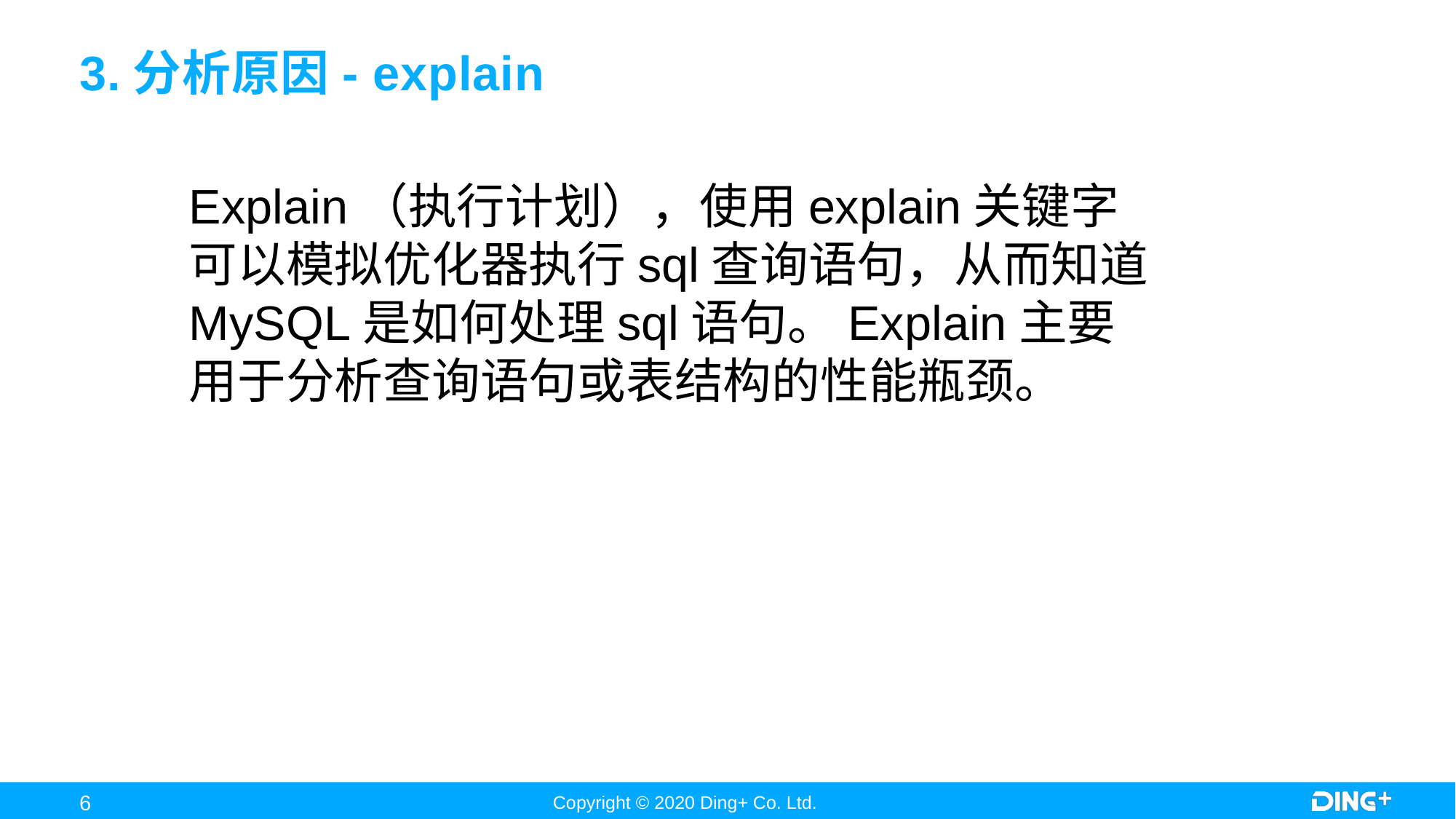

# 3.分析原因- explain
Explain（执行计划），使用explain关键字可以模拟优化器执行sql查询语句，从而知道MySQL是如何处理sql语句。Explain主要用于分析查询语句或表结构的性能瓶颈。
6
Copyright © 2020 Ding+ Co. Ltd.